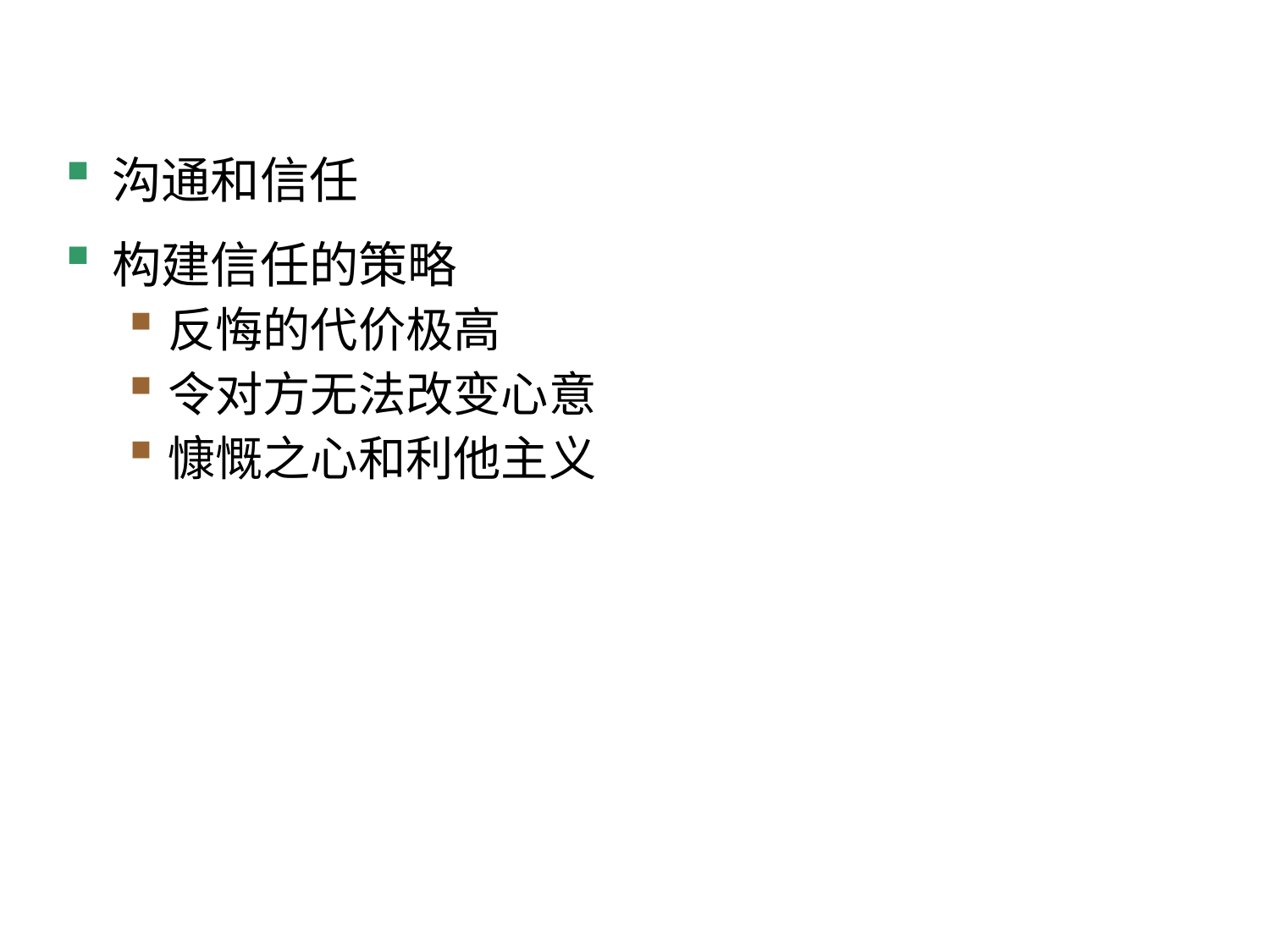

沟通和信任
构建信任的策略
反悔的代价极高
令对方无法改变心意
慷慨之心和利他主义